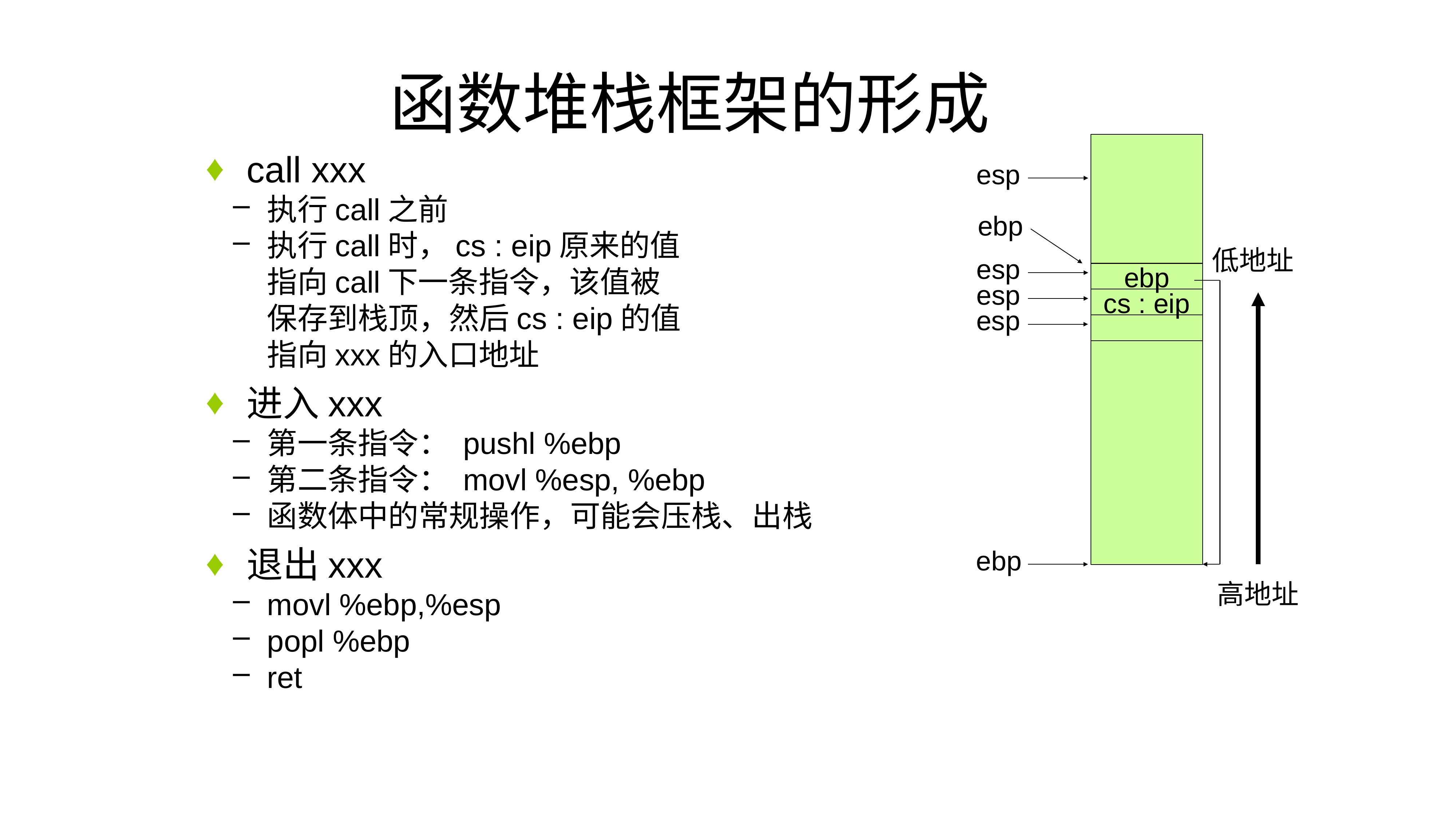

# 函数堆栈框架的形成

call xxx
执行call之前
执行call时，cs : eip原来的值
指向call下一条指令，该值被
保存到栈顶，然后cs : eip的值
指向xxx的入口地址
进入xxx
第一条指令： pushl %ebp
第二条指令： movl %esp, %ebp
函数体中的常规操作，可能会压栈、出栈
退出xxx
movl %ebp,%esp
popl %ebp
ret
esp

ebp

低地址
esp
ebp

esp

cs : eip

esp

ebp

高地址